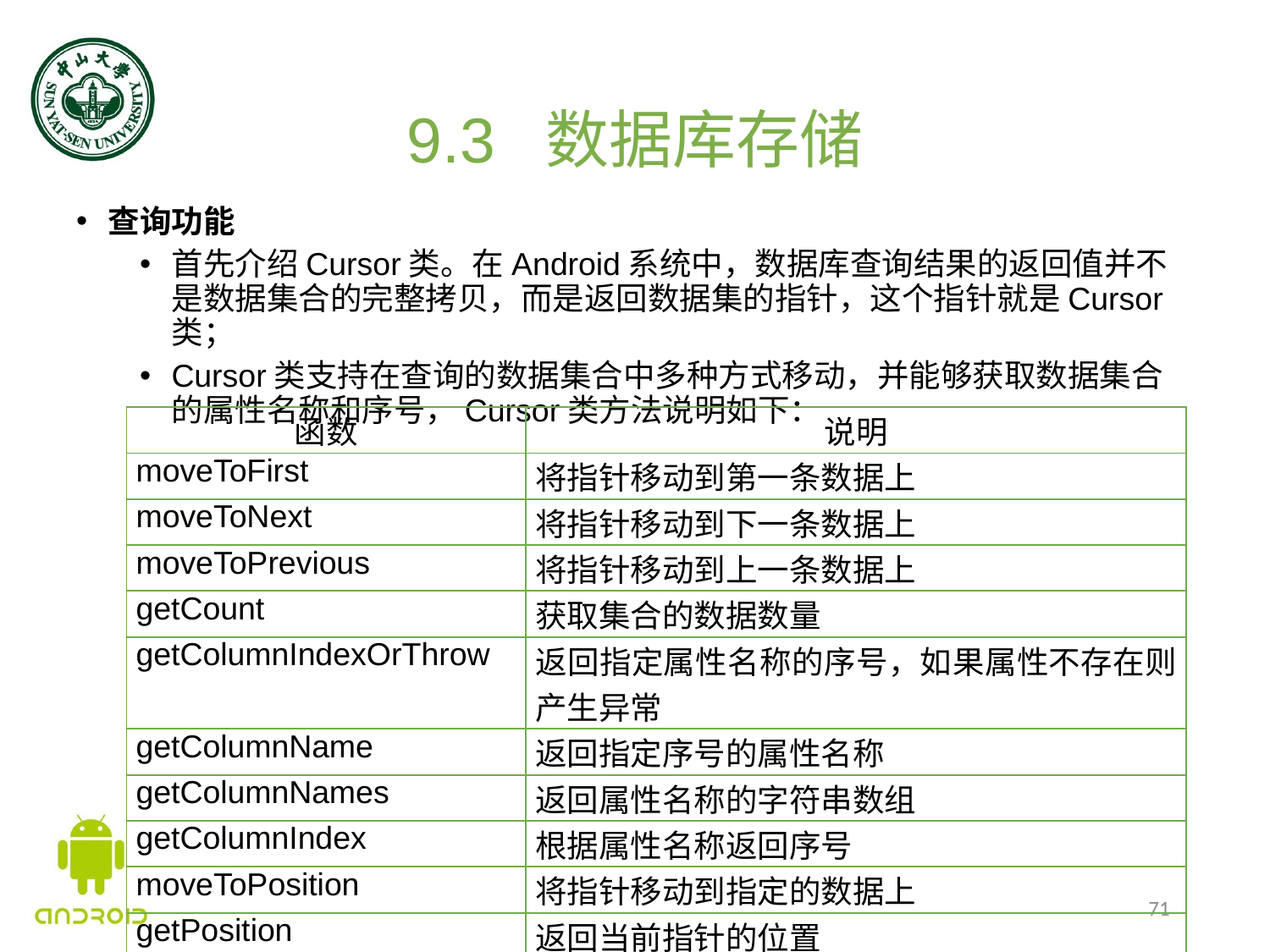

# 9.3  数据库存储
查询功能
首先介绍Cursor类。在Android系统中，数据库查询结果的返回值并不是数据集合的完整拷贝，而是返回数据集的指针，这个指针就是Cursor类；
Cursor类支持在查询的数据集合中多种方式移动，并能够获取数据集合的属性名称和序号，Cursor类方法说明如下：

| 函数 | 说明 |
| --- | --- |
| moveToFirst | 将指针移动到第一条数据上 |
| moveToNext | 将指针移动到下一条数据上 |
| moveToPrevious | 将指针移动到上一条数据上 |
| getCount | 获取集合的数据数量 |
| getColumnIndexOrThrow | 返回指定属性名称的序号，如果属性不存在则产生异常 |
| getColumnName | 返回指定序号的属性名称 |
| getColumnNames | 返回属性名称的字符串数组 |
| getColumnIndex | 根据属性名称返回序号 |
| moveToPosition | 将指针移动到指定的数据上 |
| getPosition | 返回当前指针的位置 |
71